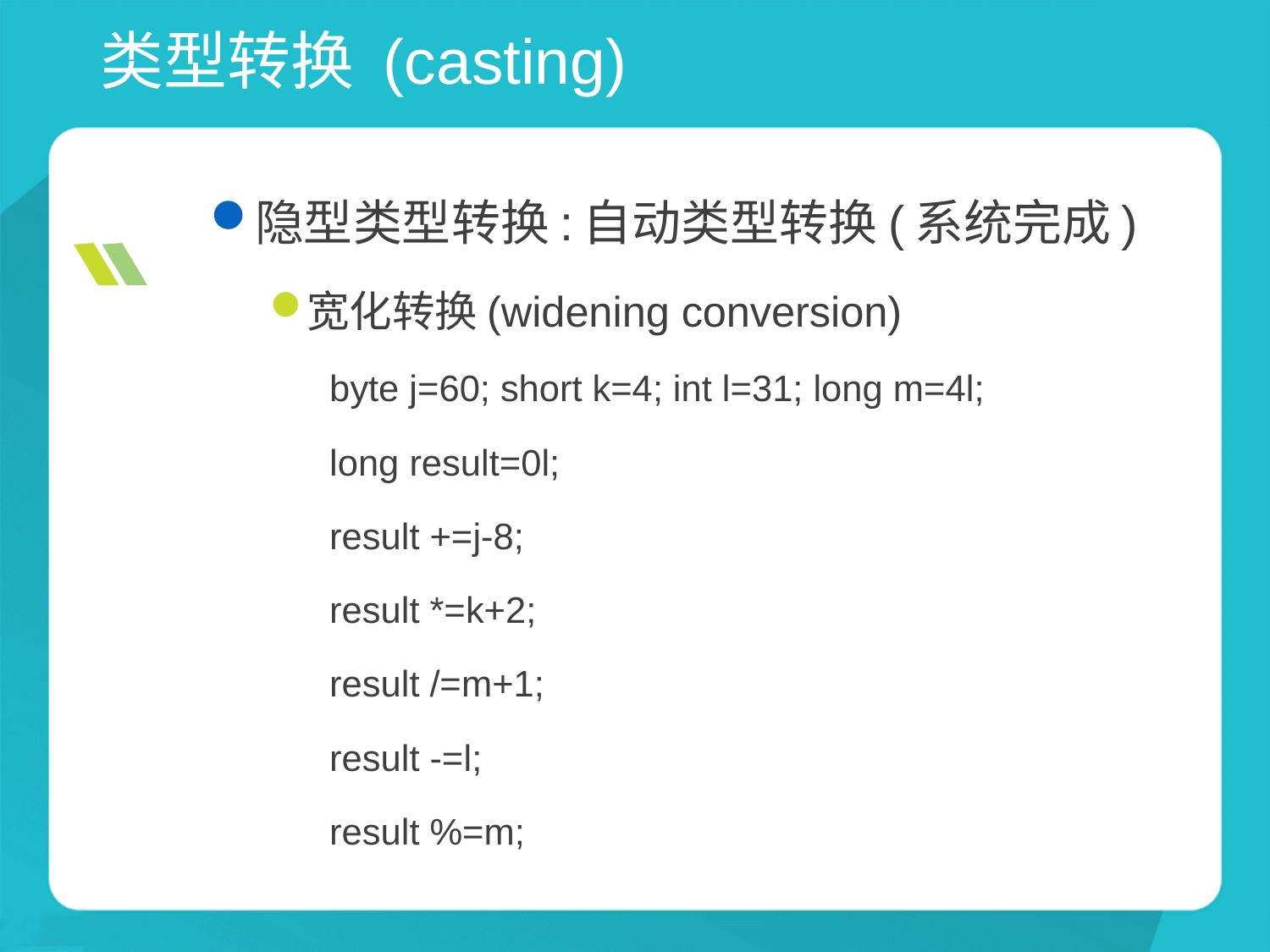

# 类型转换 (casting)
隐型类型转换:自动类型转换(系统完成)
宽化转换(widening conversion)
byte j=60; short k=4; int l=31; long m=4l;
long result=0l;
result +=j-8;
result *=k+2;
result /=m+1;
result -=l;
result %=m;